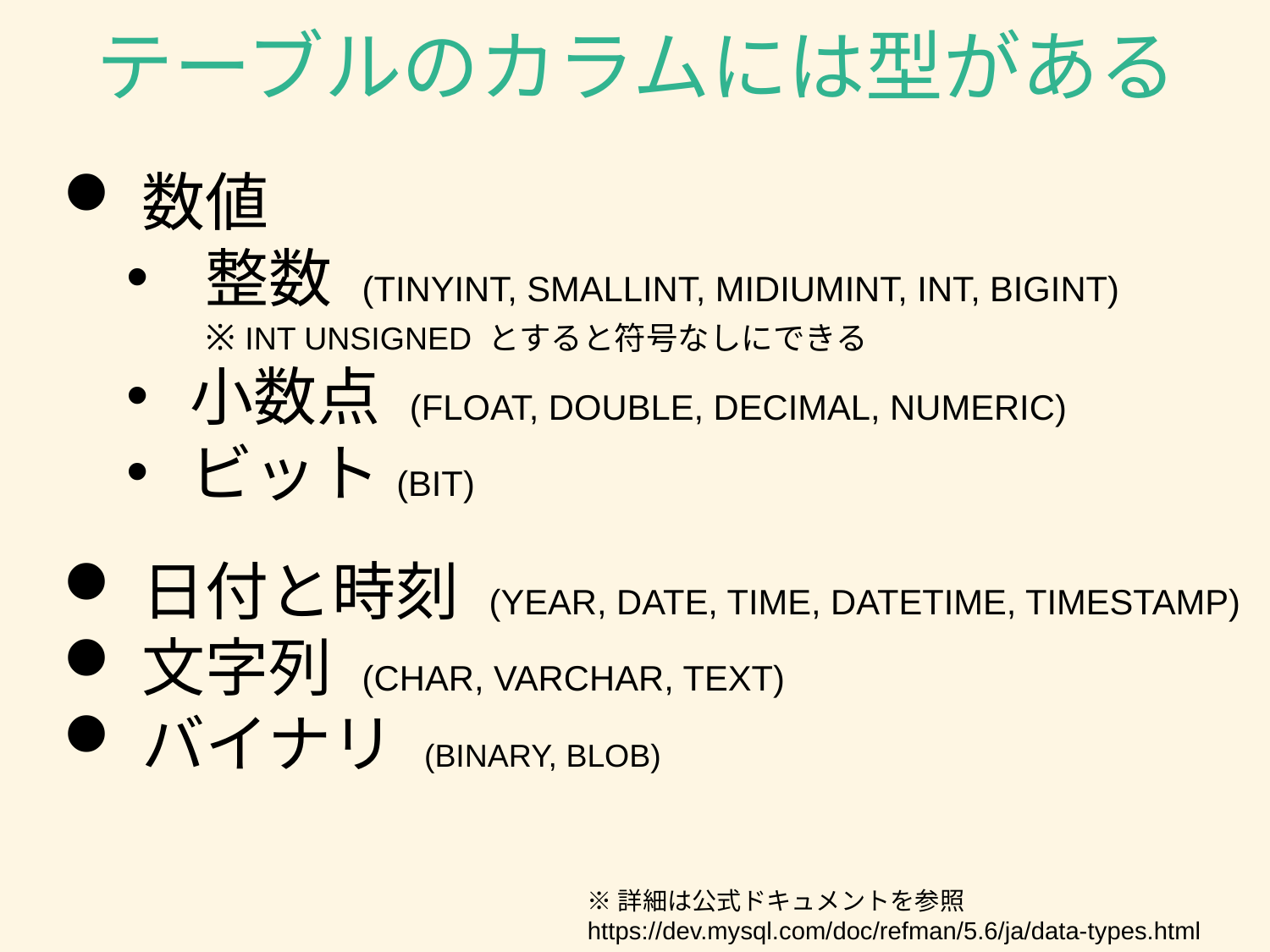

# テーブルのカラムには型がある
数値
整数 (TINYINT, SMALLINT, MIDIUMINT, INT, BIGINT)
※ INT UNSIGNED とすると符号なしにできる
小数点 (FLOAT, DOUBLE, DECIMAL, NUMERIC)
ビット (BIT)

日付と時刻 (YEAR, DATE, TIME, DATETIME, TIMESTAMP)
文字列 (CHAR, VARCHAR, TEXT)
バイナリ (BINARY, BLOB)

※詳細は公式ドキュメントを参照
https://dev.mysql.com/doc/refman/5.6/ja/data-types.html